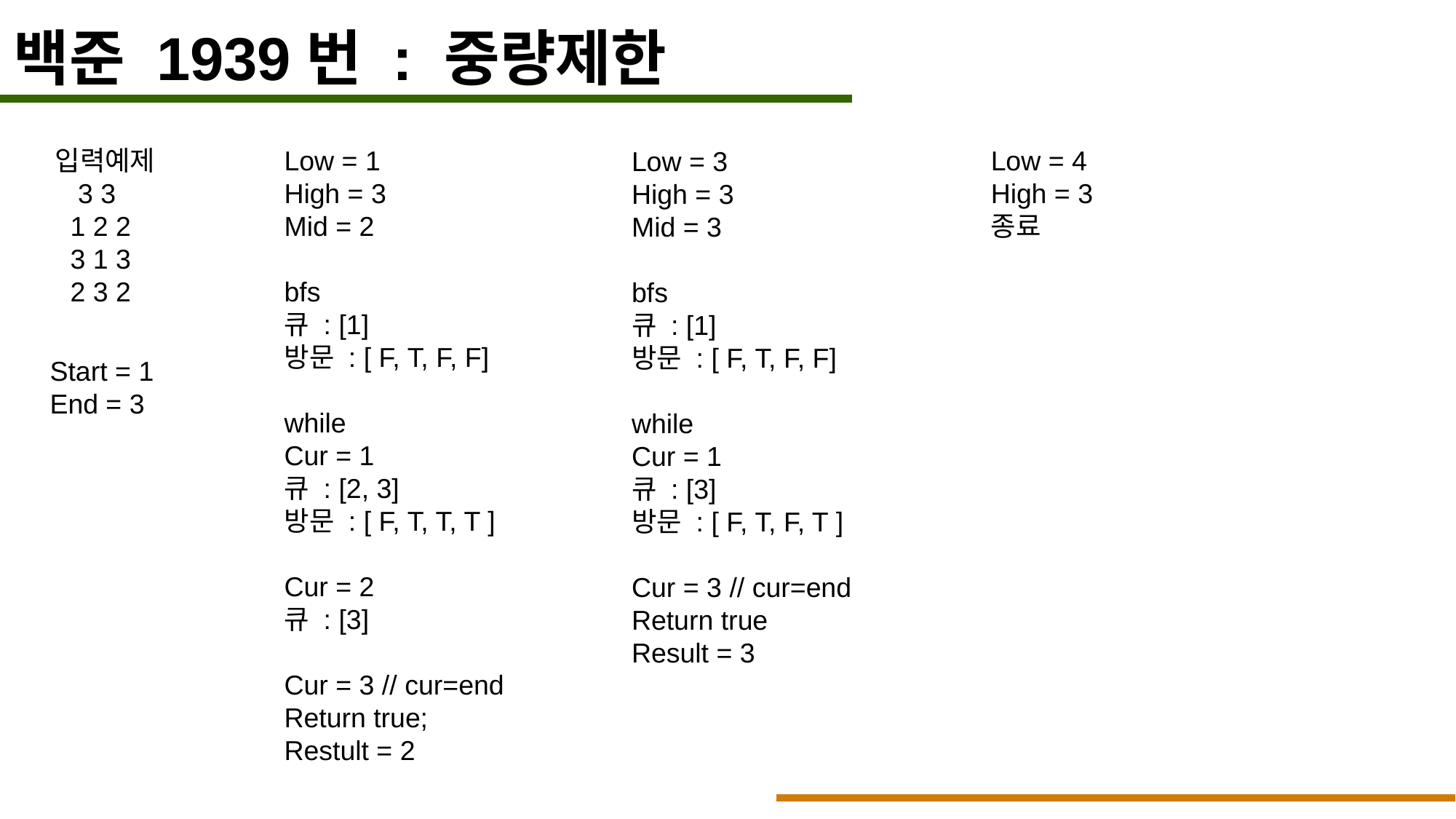

백준 1939번 : 중량제한
입력예제
   3 3
  1 2 2
  3 1 3
  2 3 2
Low = 1
High = 3
Mid = 2

bfs
큐 : [1]
방문 : [ F, T, F, F]

while
Cur = 1
큐 : [2, 3]
방문 : [ F, T, T, T ]

Cur = 2
큐 : [3]

Cur = 3 // cur=end
Return true;
Restult = 2

Low = 4
High = 3
종료
Low = 3
High = 3
Mid = 3

bfs
큐 : [1]
방문 : [ F, T, F, F]

while
Cur = 1
큐 : [3]
방문 : [ F, T, F, T ]

Cur = 3 // cur=end
Return true
Result = 3
Start = 1
End = 3